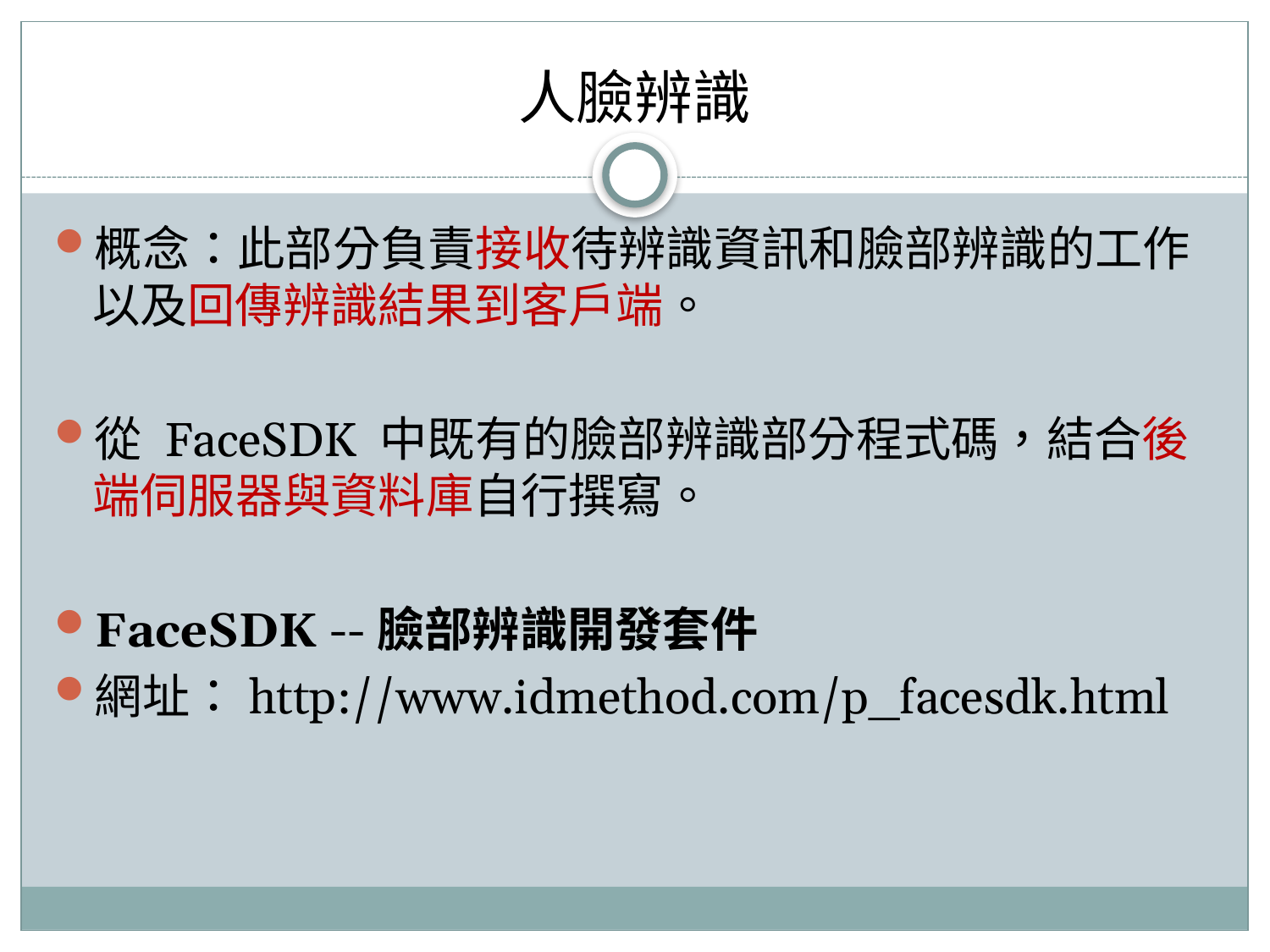

# 人臉辨識
概念：此部分負責接收待辨識資訊和臉部辨識的工作以及回傳辨識結果到客戶端。

從 FaceSDK 中既有的臉部辨識部分程式碼，結合後端伺服器與資料庫自行撰寫。

FaceSDK --臉部辨識開發套件
網址：http://www.idmethod.com/p_facesdk.html